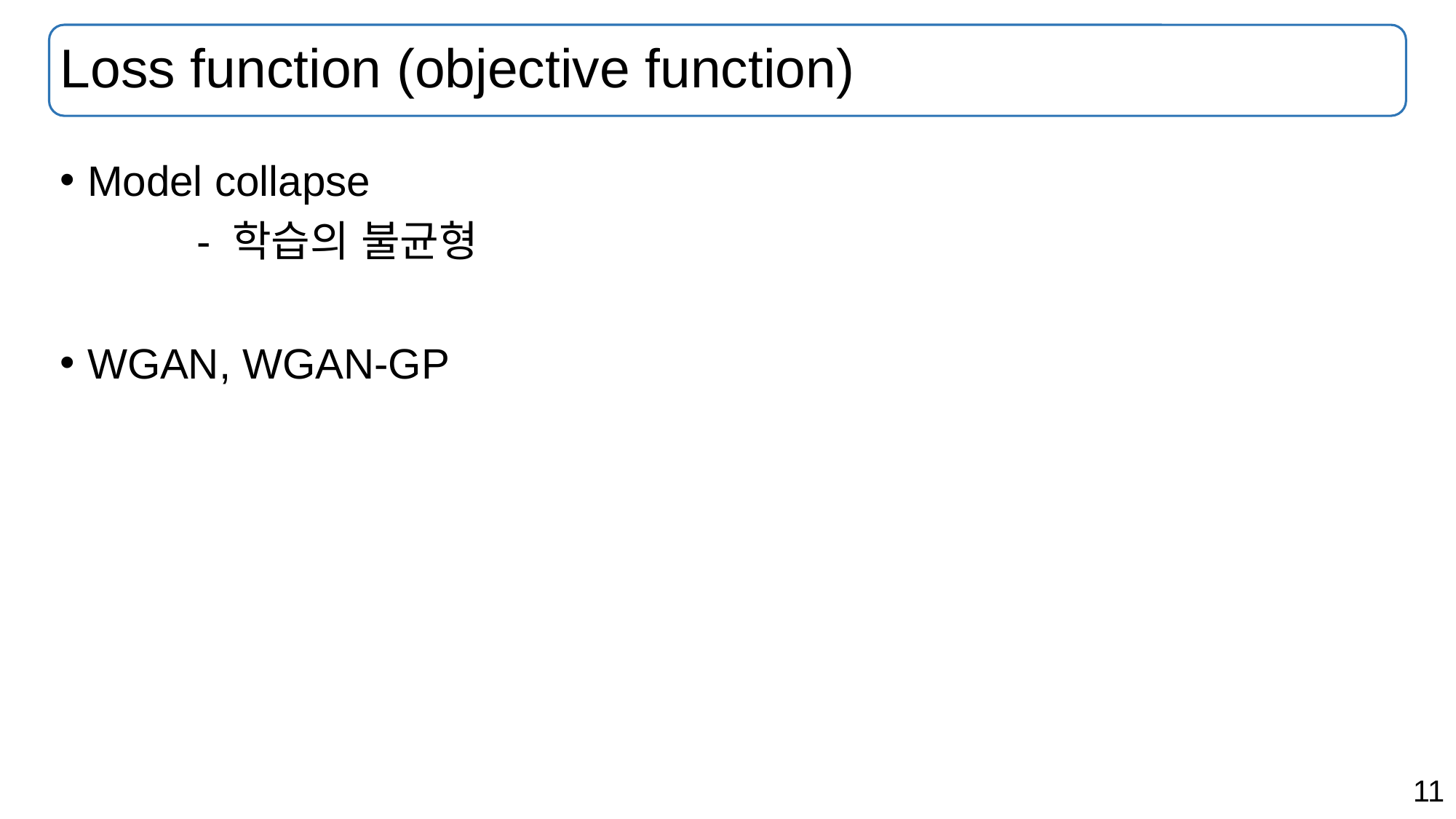

# Loss function (objective function)
Model collapse
		- 학습의 불균형

WGAN, WGAN-GP